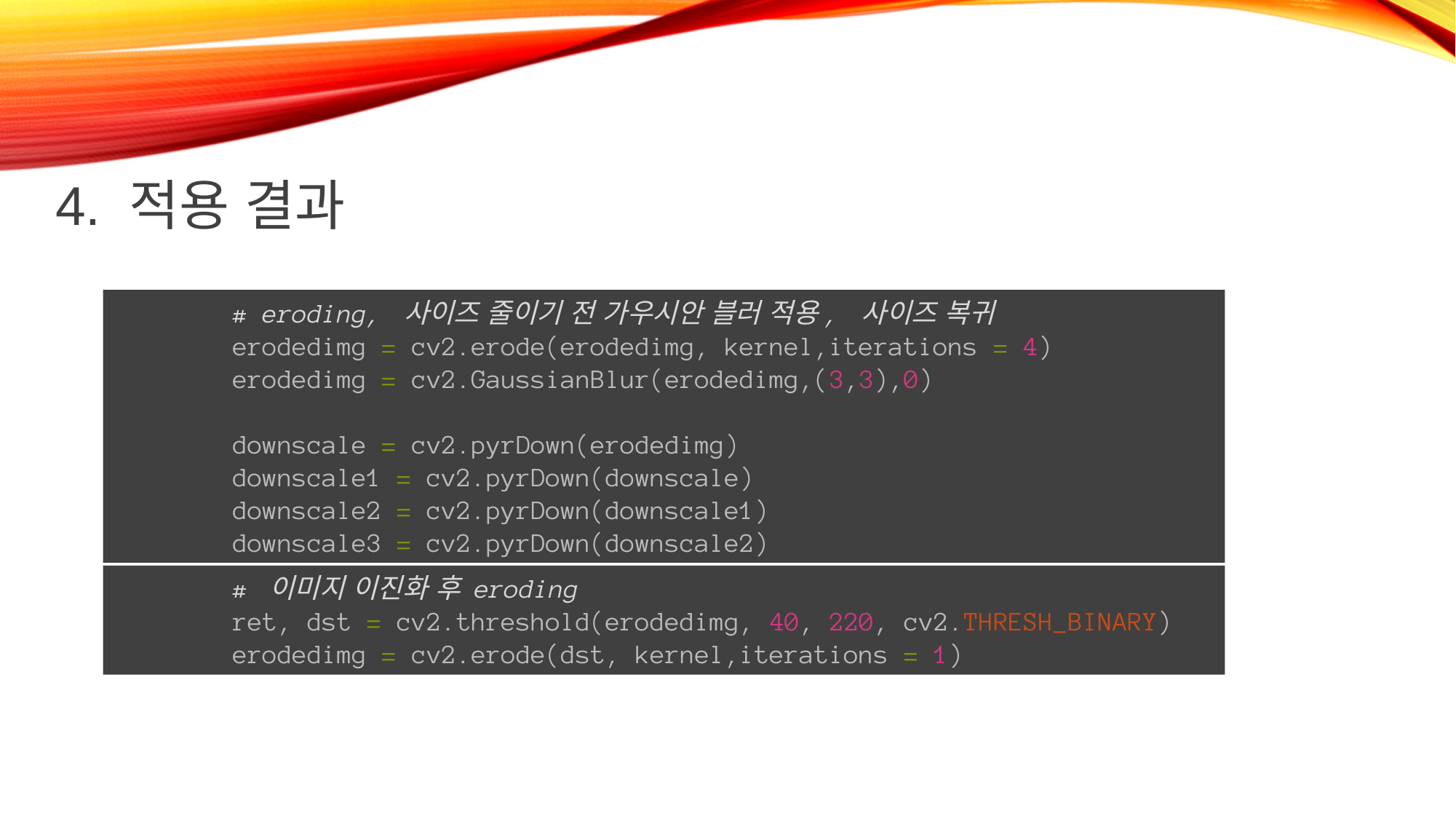

4. 적용 결과
        # eroding, 사이즈 줄이기 전 가우시안 블러 적용, 사이즈 복귀
        erodedimg = cv2.erode(erodedimg, kernel,iterations = 4)
        erodedimg = cv2.GaussianBlur(erodedimg,(3,3),0)

        downscale = cv2.pyrDown(erodedimg)
        downscale1 = cv2.pyrDown(downscale)
        downscale2 = cv2.pyrDown(downscale1)
        downscale3 = cv2.pyrDown(downscale2)
        # 이미지 이진화 후 eroding
        ret, dst = cv2.threshold(erodedimg, 40, 220, cv2.THRESH_BINARY)
        erodedimg = cv2.erode(dst, kernel,iterations = 1)